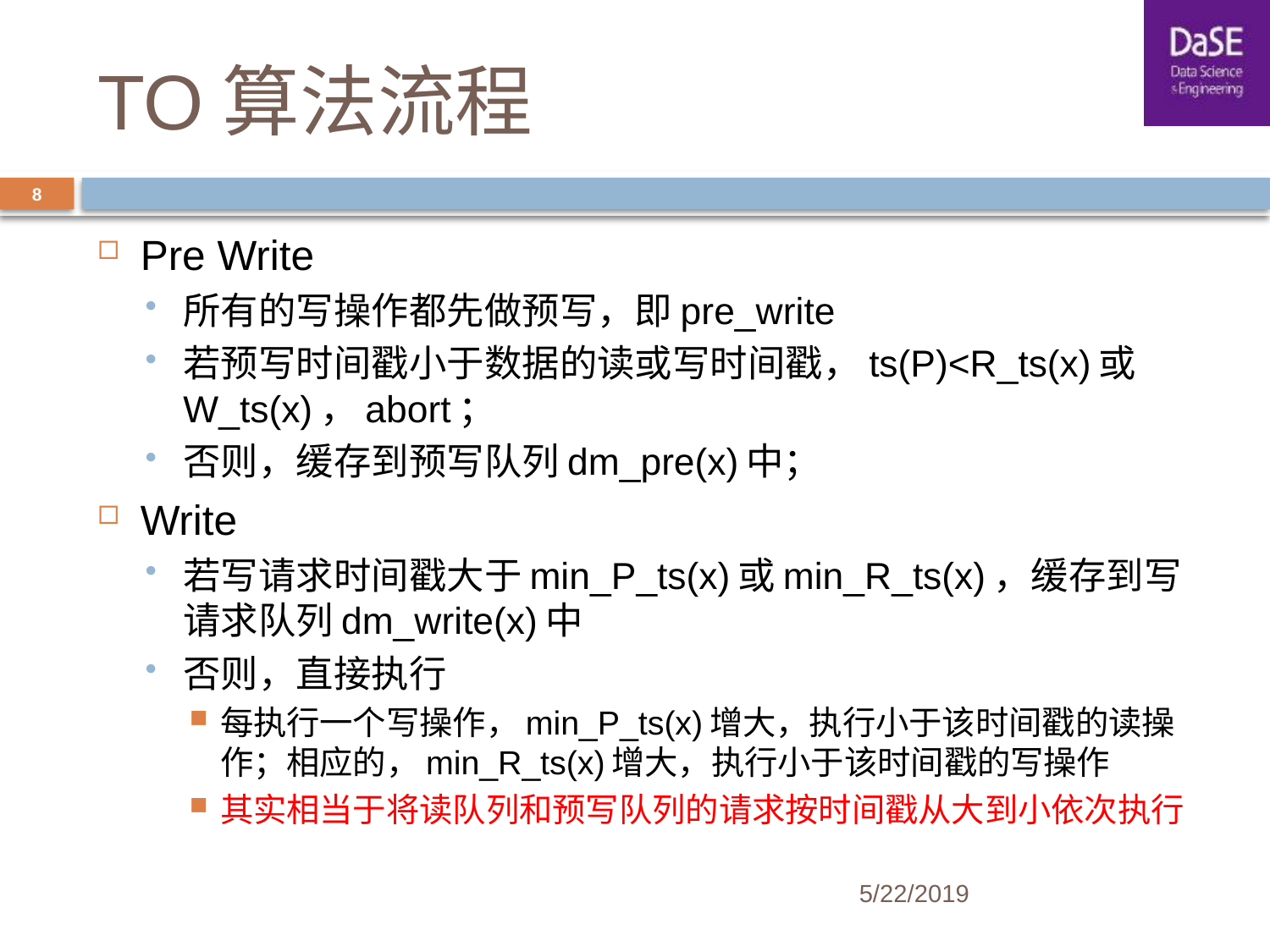

# TO算法流程
8
Pre Write
所有的写操作都先做预写，即pre_write
若预写时间戳小于数据的读或写时间戳，ts(P)<R_ts(x)或W_ts(x)，abort；
否则，缓存到预写队列dm_pre(x)中；
Write
若写请求时间戳大于min_P_ts(x)或min_R_ts(x)，缓存到写请求队列dm_write(x)中
否则，直接执行
每执行一个写操作，min_P_ts(x)增大，执行小于该时间戳的读操作；相应的，min_R_ts(x)增大，执行小于该时间戳的写操作
其实相当于将读队列和预写队列的请求按时间戳从大到小依次执行
5/22/2019